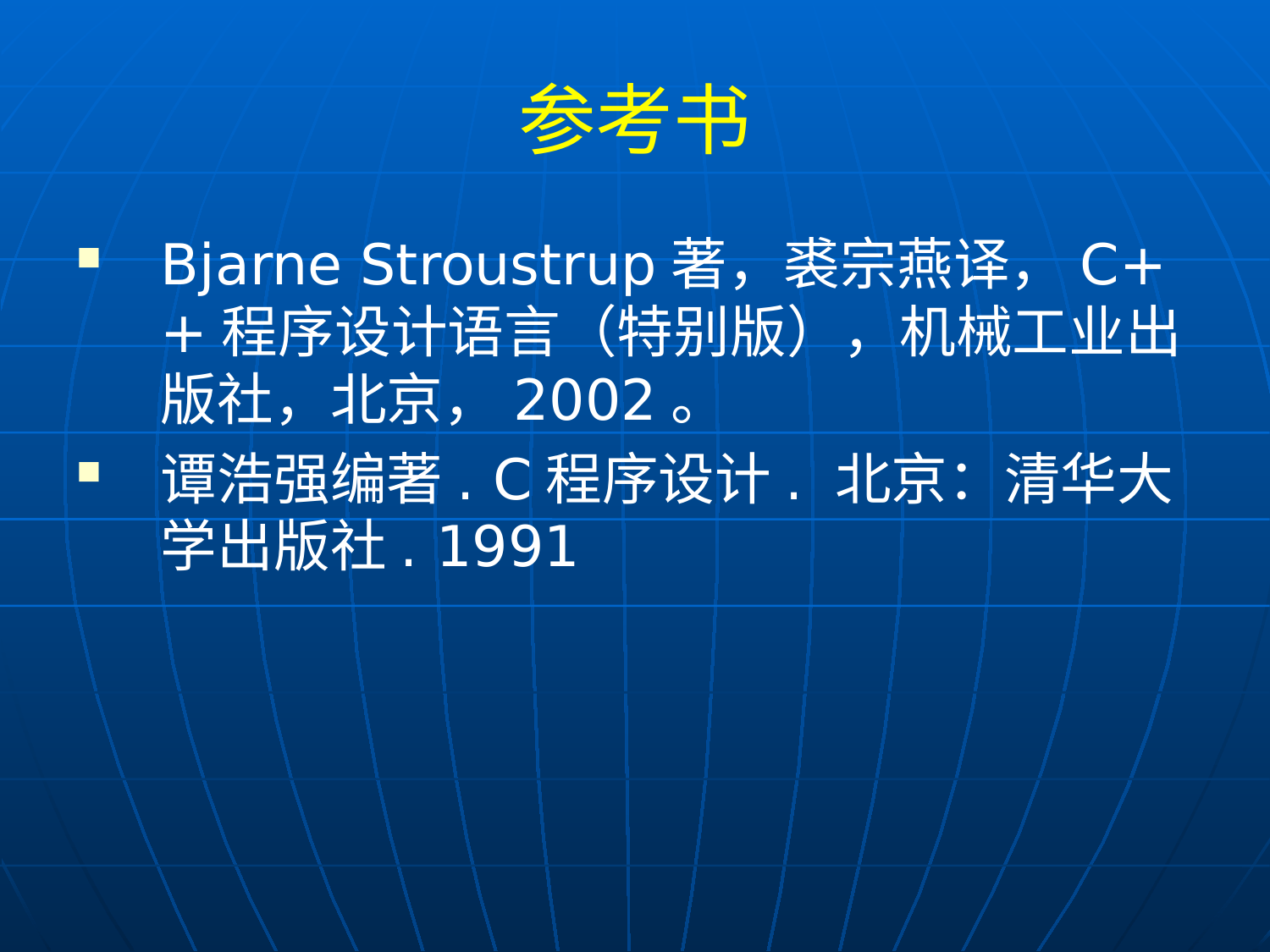

# 参考书
Bjarne Stroustrup著，裘宗燕译，C++程序设计语言（特别版），机械工业出版社，北京，2002。
谭浩强编著. C程序设计. 北京：清华大学出版社. 1991